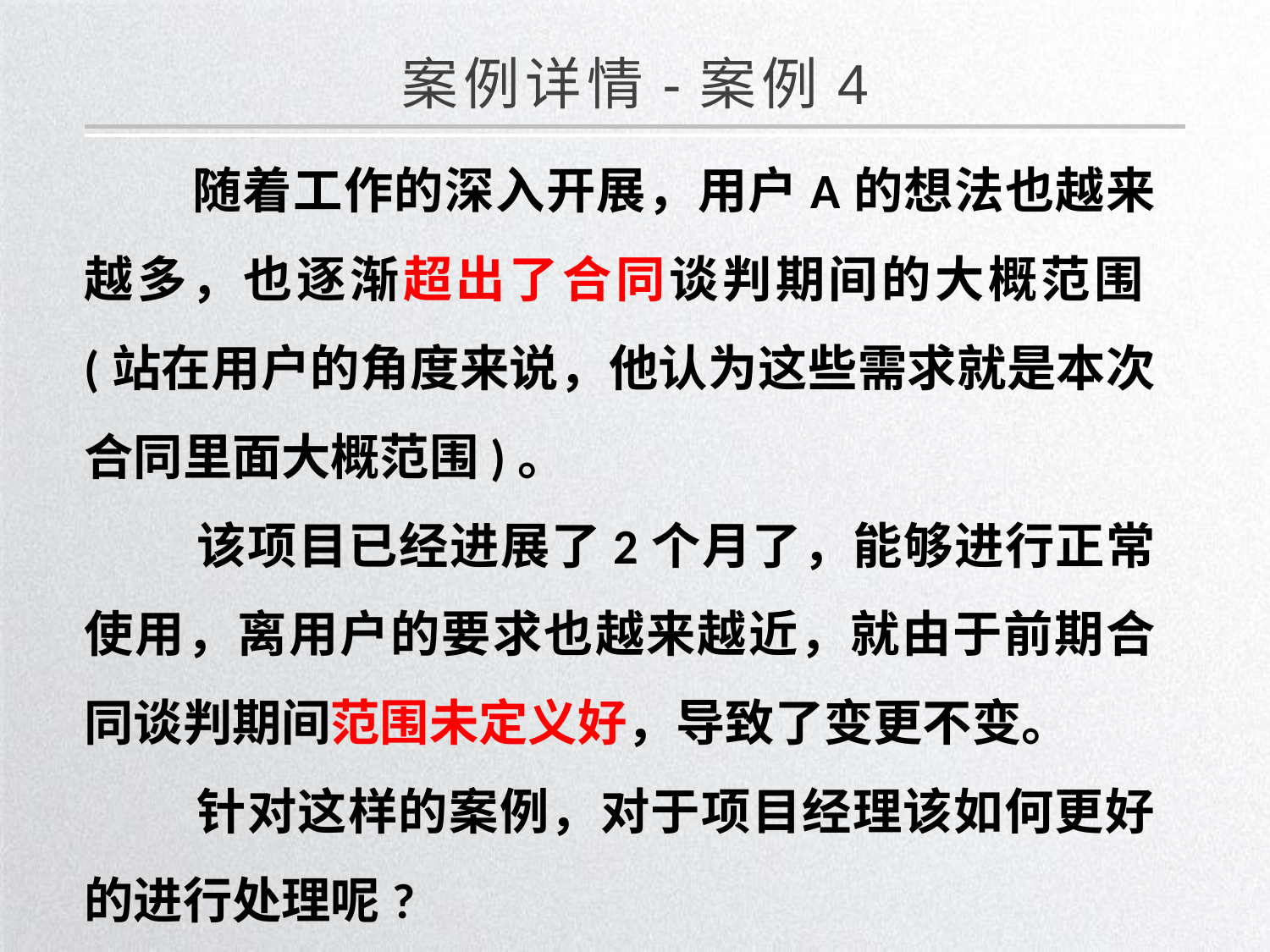

案例详情-案例4
         随着工作的深入开展，用户A的想法也越来越多，也逐渐超出了合同谈判期间的大概范围(站在用户的角度来说，他认为这些需求就是本次合同里面大概范围)。
        该项目已经进展了2个月了，能够进行正常使用，离用户的要求也越来越近，就由于前期合同谈判期间范围未定义好，导致了变更不变。
        针对这样的案例，对于项目经理该如何更好的进行处理呢?